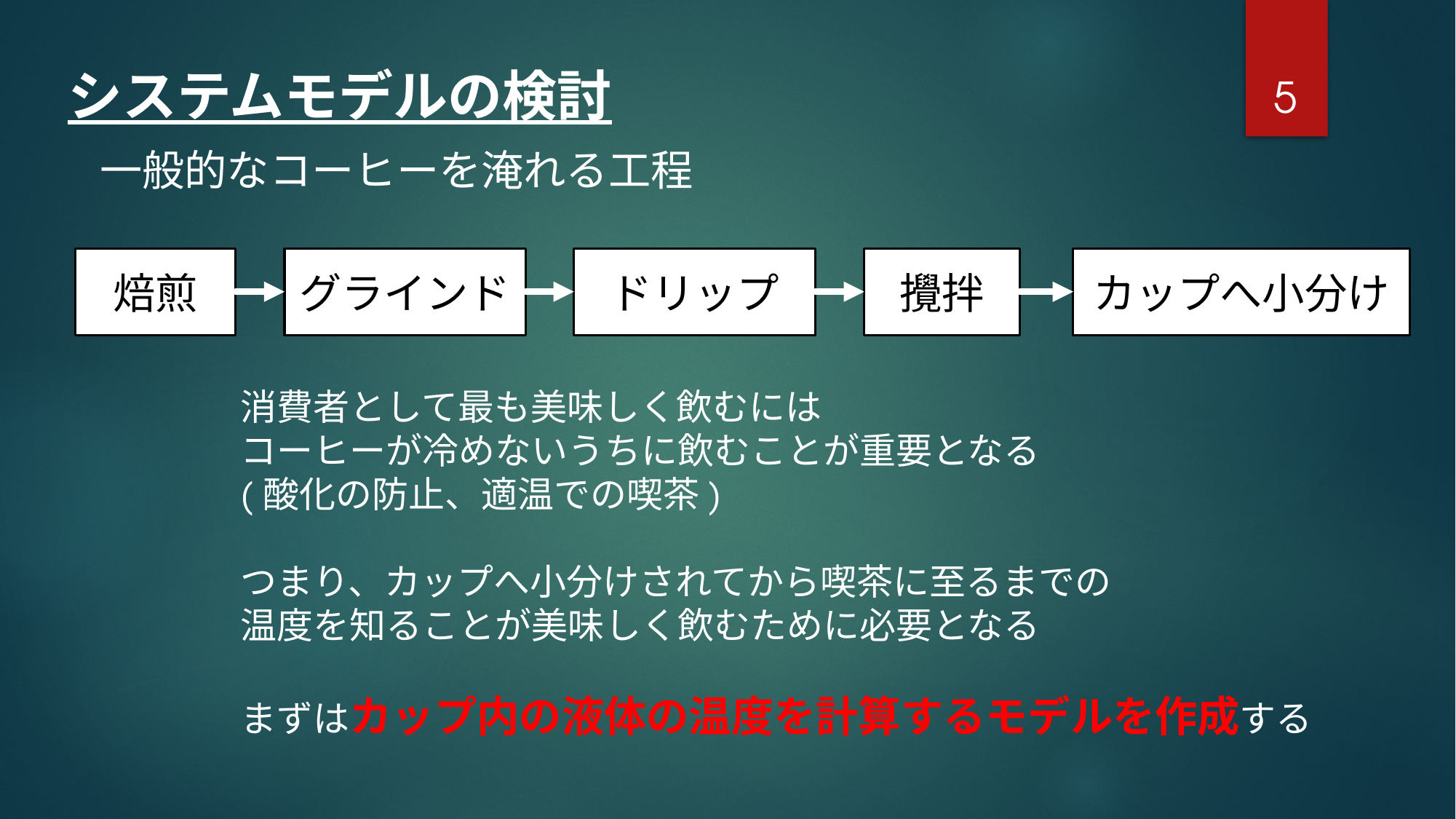

5
システムモデルの検討
一般的なコーヒーを淹れる工程
焙煎
グラインド
ドリップ
攪拌
カップへ小分け
消費者として最も美味しく飲むには
コーヒーが冷めないうちに飲むことが重要となる
(酸化の防止、適温での喫茶)

つまり、カップへ小分けされてから喫茶に至るまでの
温度を知ることが美味しく飲むために必要となる

まずはカップ内の液体の温度を計算するモデルを作成する